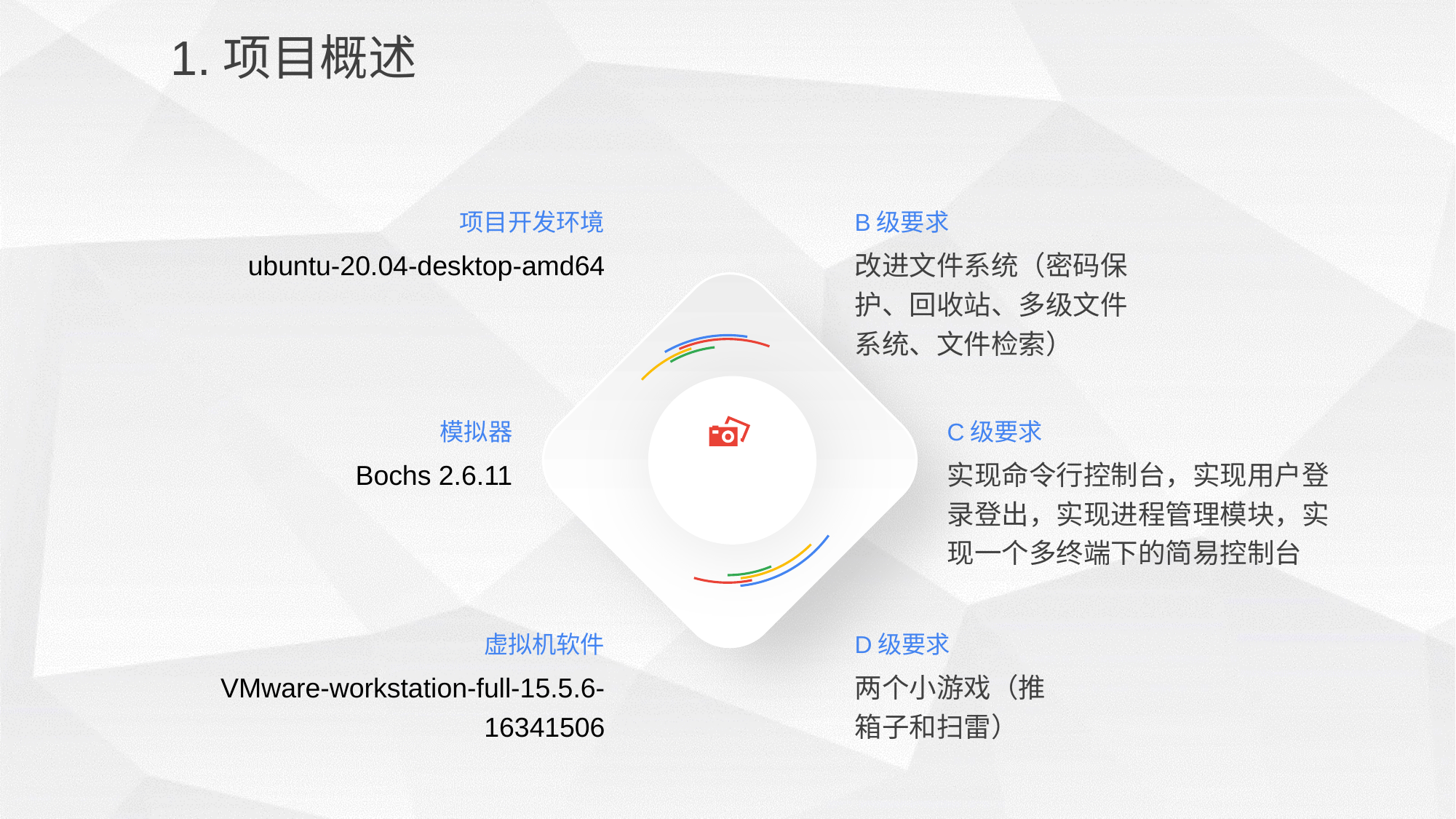

1.项目概述
项目开发环境
B级要求
ubuntu-20.04-desktop-amd64
改进文件系统（密码保护、回收站、多级文件系统、文件检索）

模拟器
C级要求

Bochs 2.6.11
实现命令行控制台，实现用户登录登出，实现进程管理模块，实现一个多终端下的简易控制台
虚拟机软件
D级要求
VMware-workstation-full-15.5.6-16341506
两个小游戏（推
箱子和扫雷）